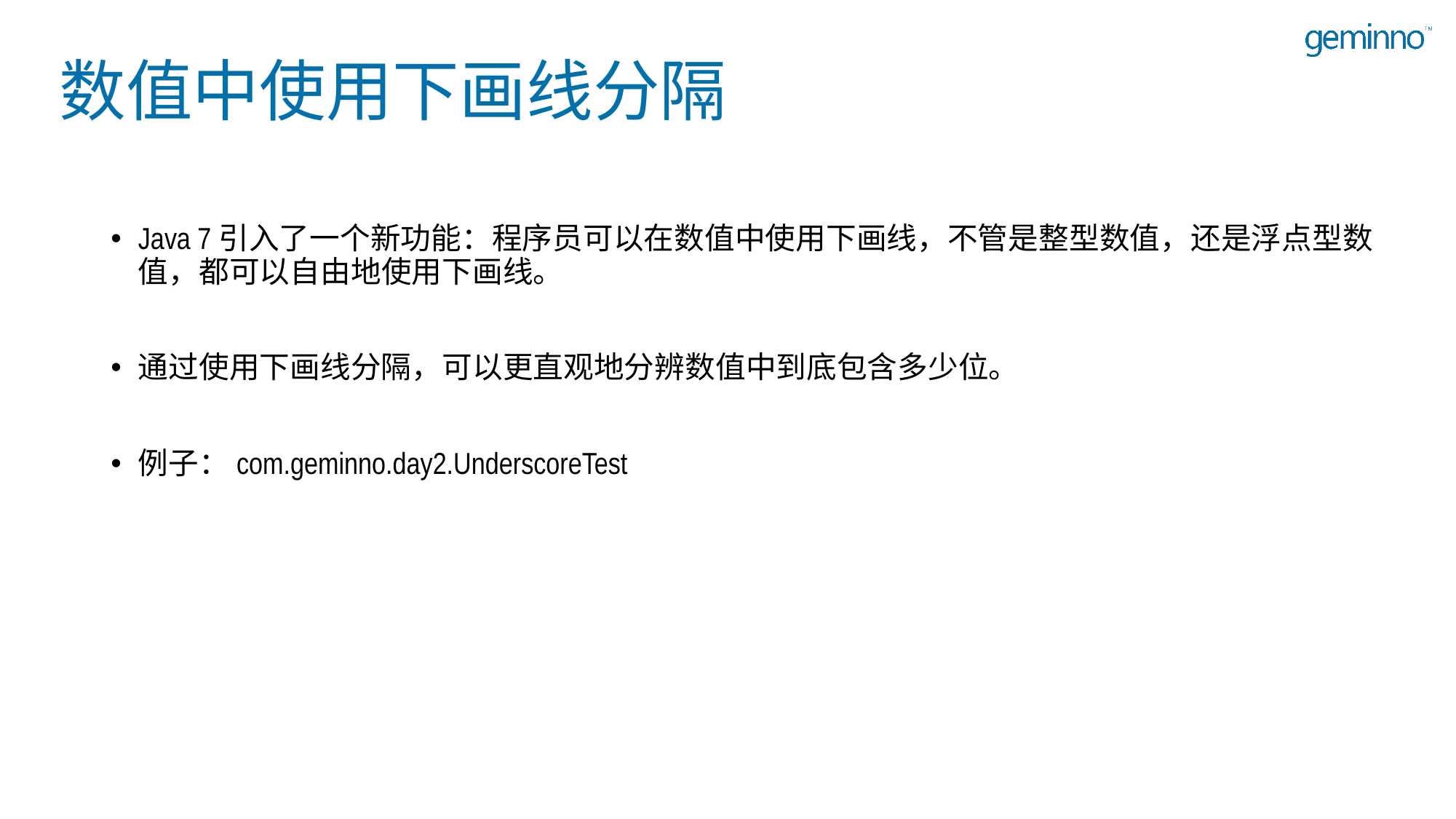

# 数值中使用下画线分隔
Java 7引入了一个新功能：程序员可以在数值中使用下画线，不管是整型数值，还是浮点型数值，都可以自由地使用下画线。

通过使用下画线分隔，可以更直观地分辨数值中到底包含多少位。

例子：com.geminno.day2.UnderscoreTest